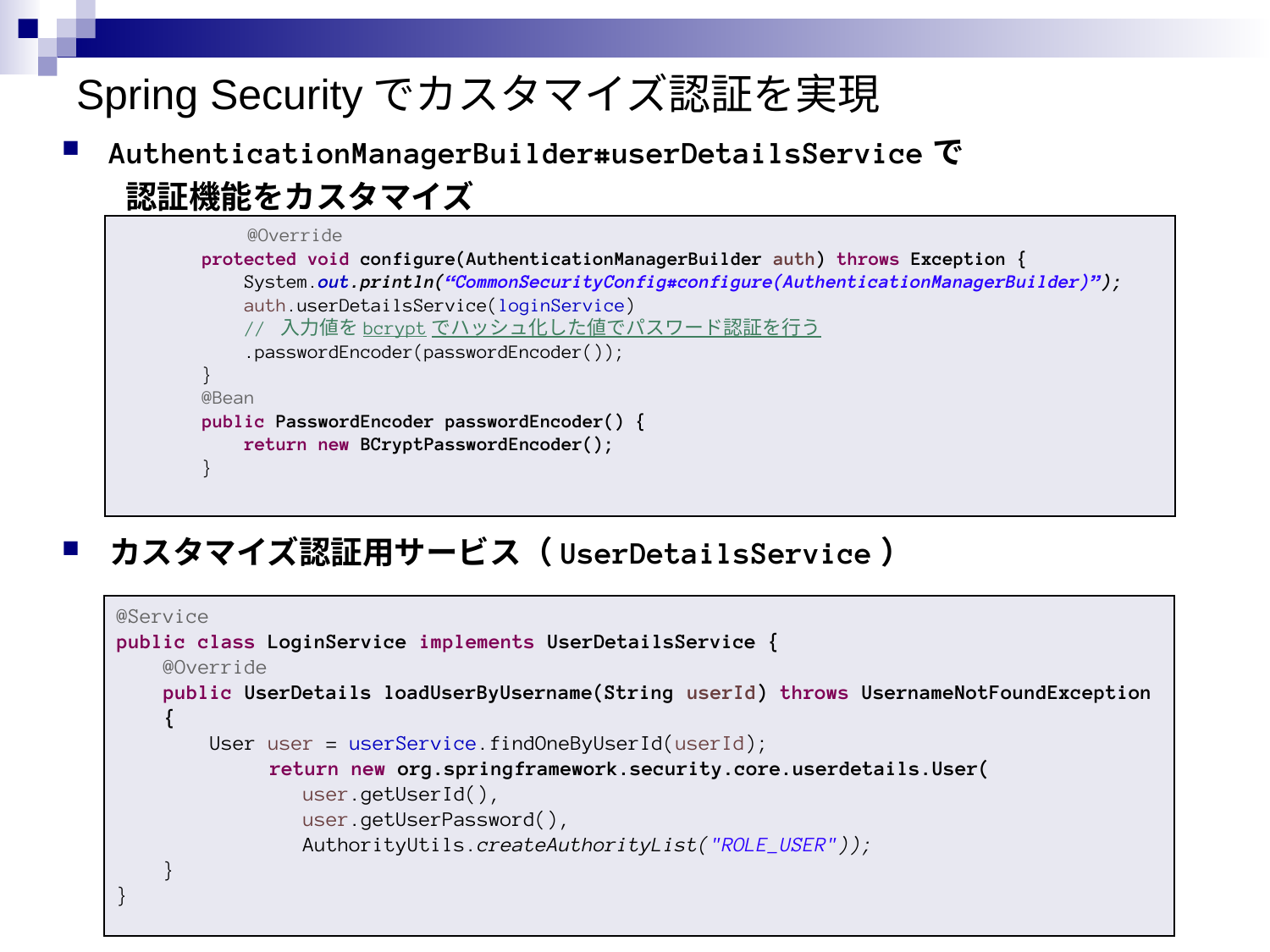

# Spring Securityでカスタマイズ認証を実現
AuthenticationManagerBuilder#userDetailsServiceで
　　認証機能をカスタマイズ

カスタマイズ認証用サービス（UserDetailsService）

 　　　　　　@Override
        protected void configure(AuthenticationManagerBuilder auth) throws Exception {
            System.out.println(“CommonSecurityConfig#configure(AuthenticationManagerBuilder)”);
            auth.userDetailsService(loginService)
            // 入力値をbcryptでハッシュ化した値でパスワード認証を行う
            .passwordEncoder(passwordEncoder());
        }
        @Bean
        public PasswordEncoder passwordEncoder() {
            return new BCryptPasswordEncoder();
        }
@Service
public class LoginService implements UserDetailsService {
    @Override
    public UserDetails loadUserByUsername(String userId) throws UsernameNotFoundException 　　{
        User user = userService.findOneByUserId(userId);
　　　　　　　return new org.springframework.security.core.userdetails.User(
                user.getUserId(),
                user.getUserPassword(),
                AuthorityUtils.createAuthorityList("ROLE_USER"));
    }
}